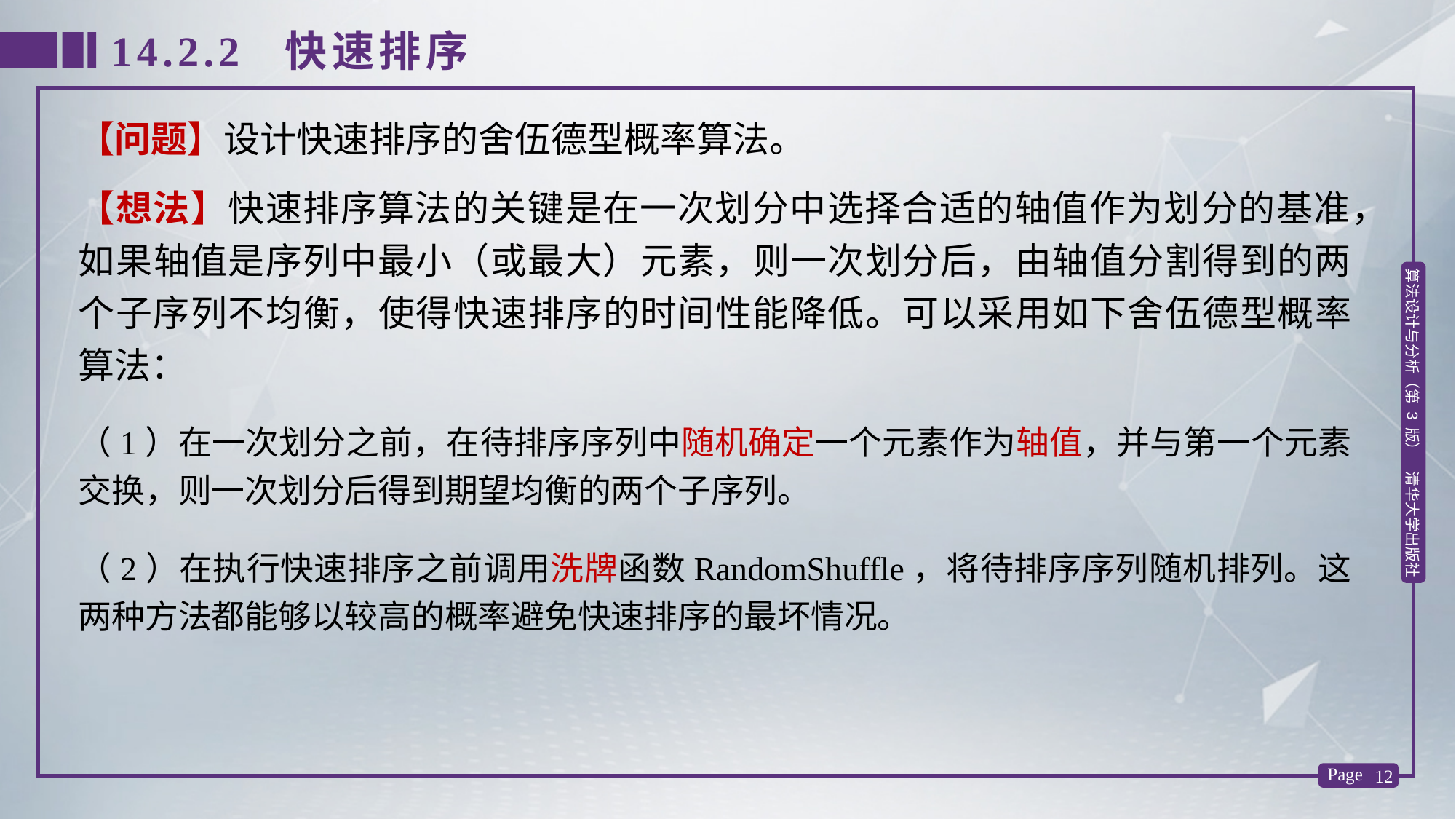

14.2.2  快速排序
【问题】设计快速排序的舍伍德型概率算法。
【想法】快速排序算法的关键是在一次划分中选择合适的轴值作为划分的基准，如果轴值是序列中最小（或最大）元素，则一次划分后，由轴值分割得到的两个子序列不均衡，使得快速排序的时间性能降低。可以采用如下舍伍德型概率算法：
（1）在一次划分之前，在待排序序列中随机确定一个元素作为轴值，并与第一个元素交换，则一次划分后得到期望均衡的两个子序列。
（2）在执行快速排序之前调用洗牌函数RandomShuffle，将待排序序列随机排列。这两种方法都能够以较高的概率避免快速排序的最坏情况。